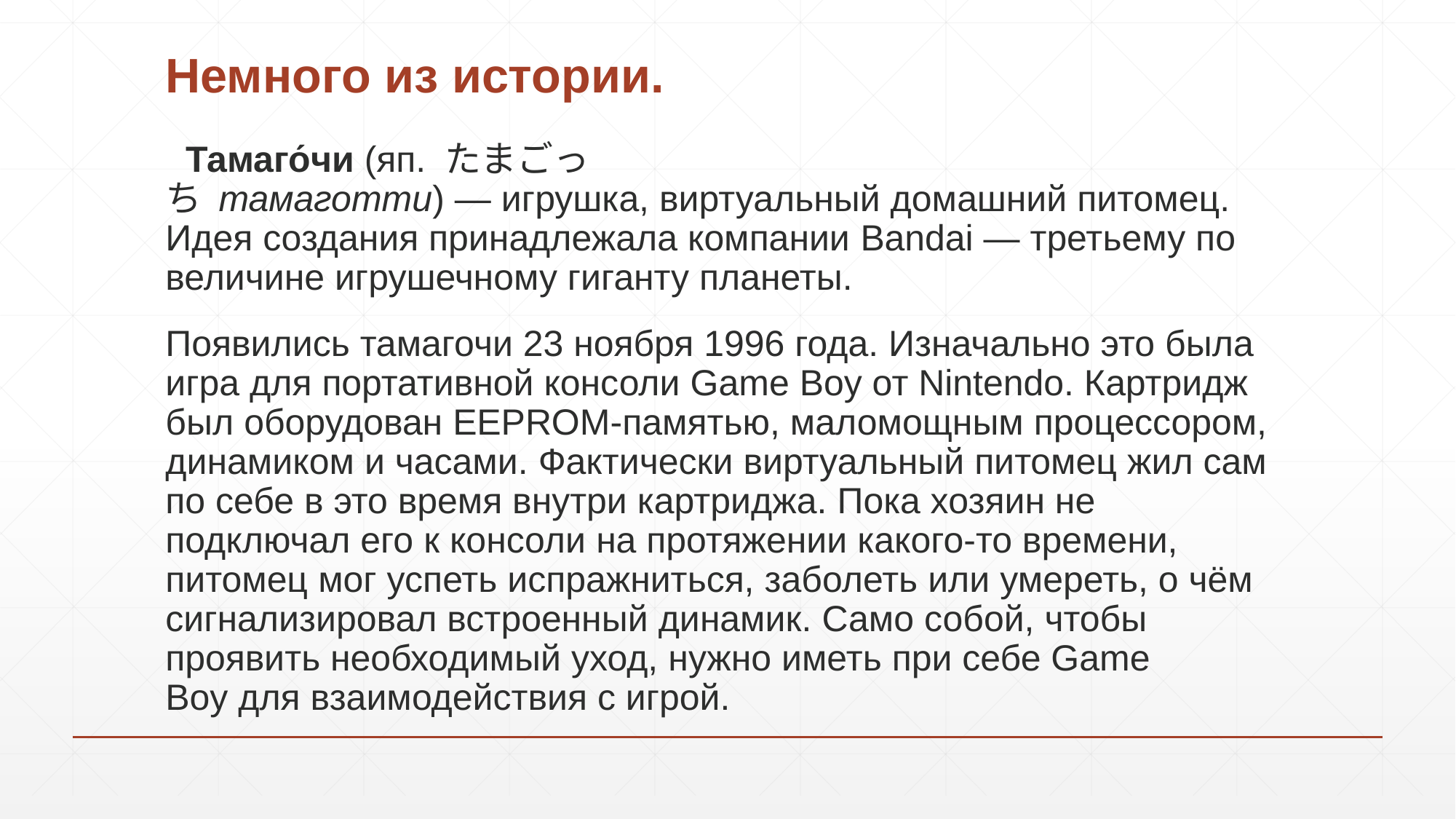

# Немного из истории.
  Тамаго́чи (яп. たまごっち тамаготти) — игрушка, виртуальный домашний питомец. Идея создания принадлежала компании Bandai — третьему по величине игрушечному гиганту планеты.
Появились тамагочи 23 ноября 1996 года. Изначально это была игра для портативной консоли Game Boy от Nintendo. Картридж был оборудован EEPROM-памятью, маломощным процессором, динамиком и часами. Фактически виртуальный питомец жил сам по себе в это время внутри картриджа. Пока хозяин не подключал его к консоли на протяжении какого-то времени, питомец мог успеть испражниться, заболеть или умереть, о чём сигнализировал встроенный динамик. Само собой, чтобы проявить необходимый уход, нужно иметь при себе Game Boy для взаимодействия с игрой.